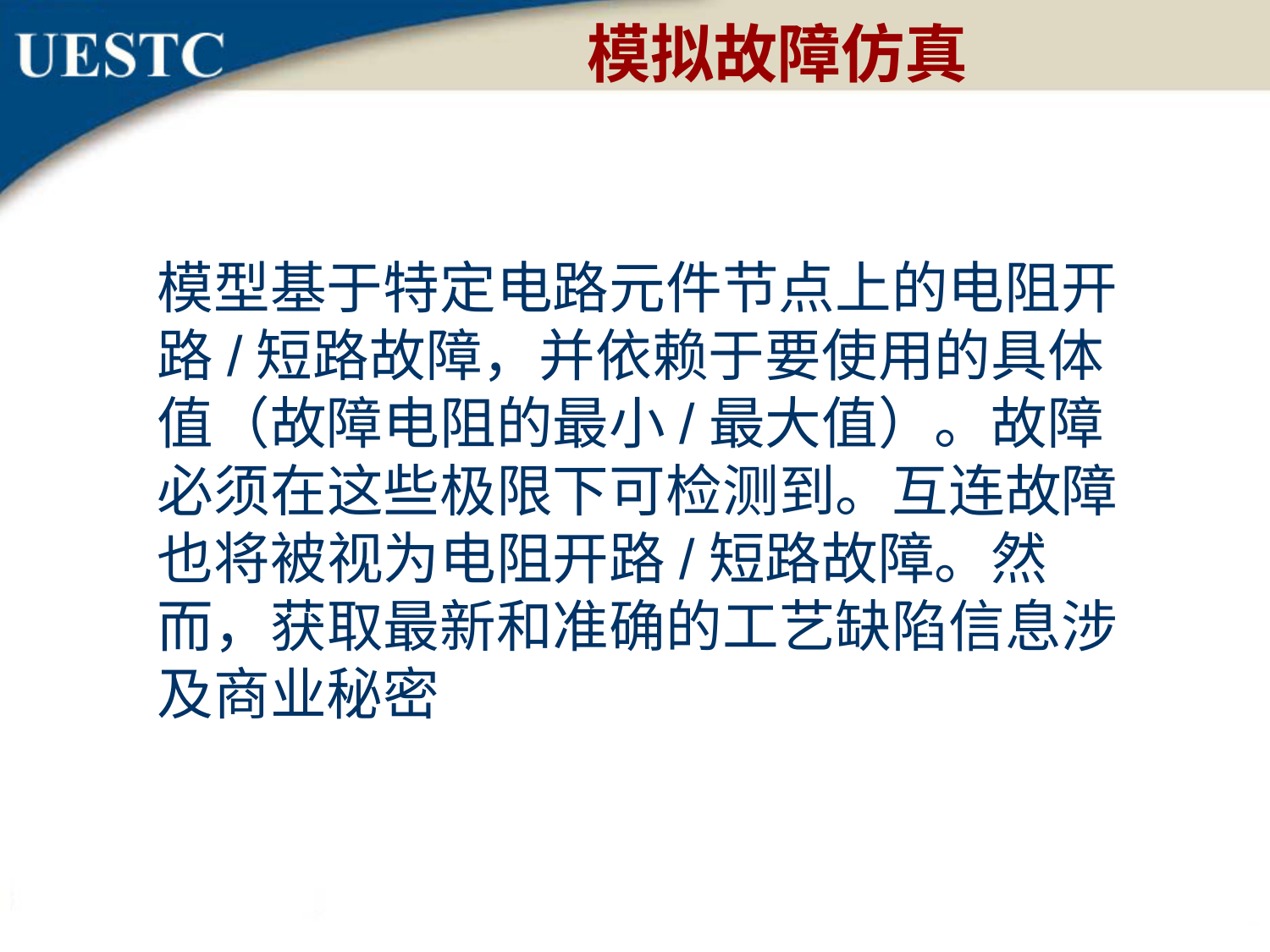

模拟故障仿真
模型基于特定电路元件节点上的电阻开路/短路故障，并依赖于要使用的具体值（故障电阻的最小/最大值）。故障必须在这些极限下可检测到。互连故障也将被视为电阻开路/短路故障。然而，获取最新和准确的工艺缺陷信息涉及商业秘密